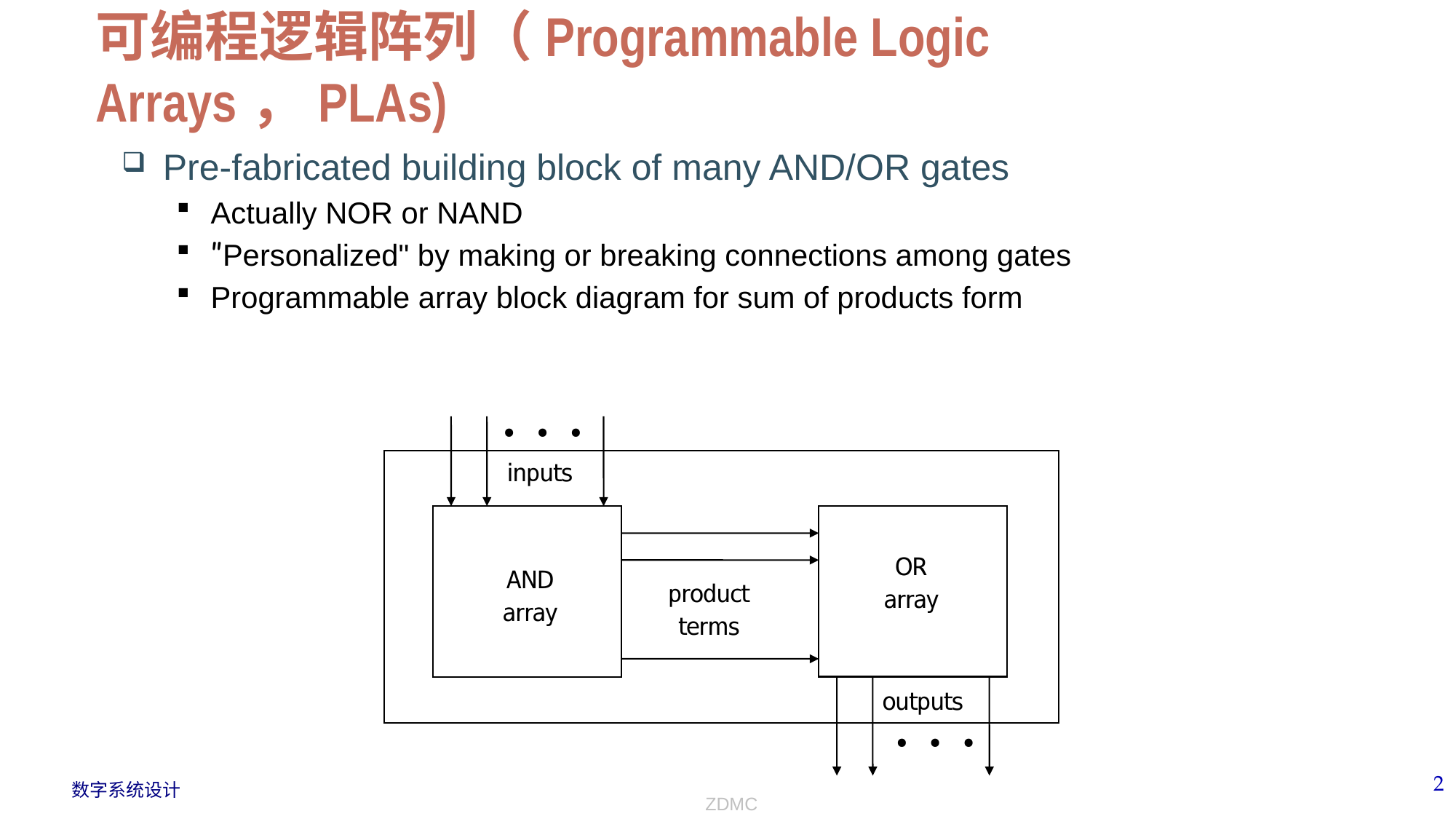

# 可编程逻辑阵列（Programmable Logic Arrays，PLAs)
Pre-fabricated building block of many AND/OR gates
Actually NOR or NAND
”Personalized" by making or breaking connections among gates
Programmable array block diagram for sum of products form
•   •   •

inputs

AND
array

OR
array

outputs
•   •   •

product
terms

ZDMC
2